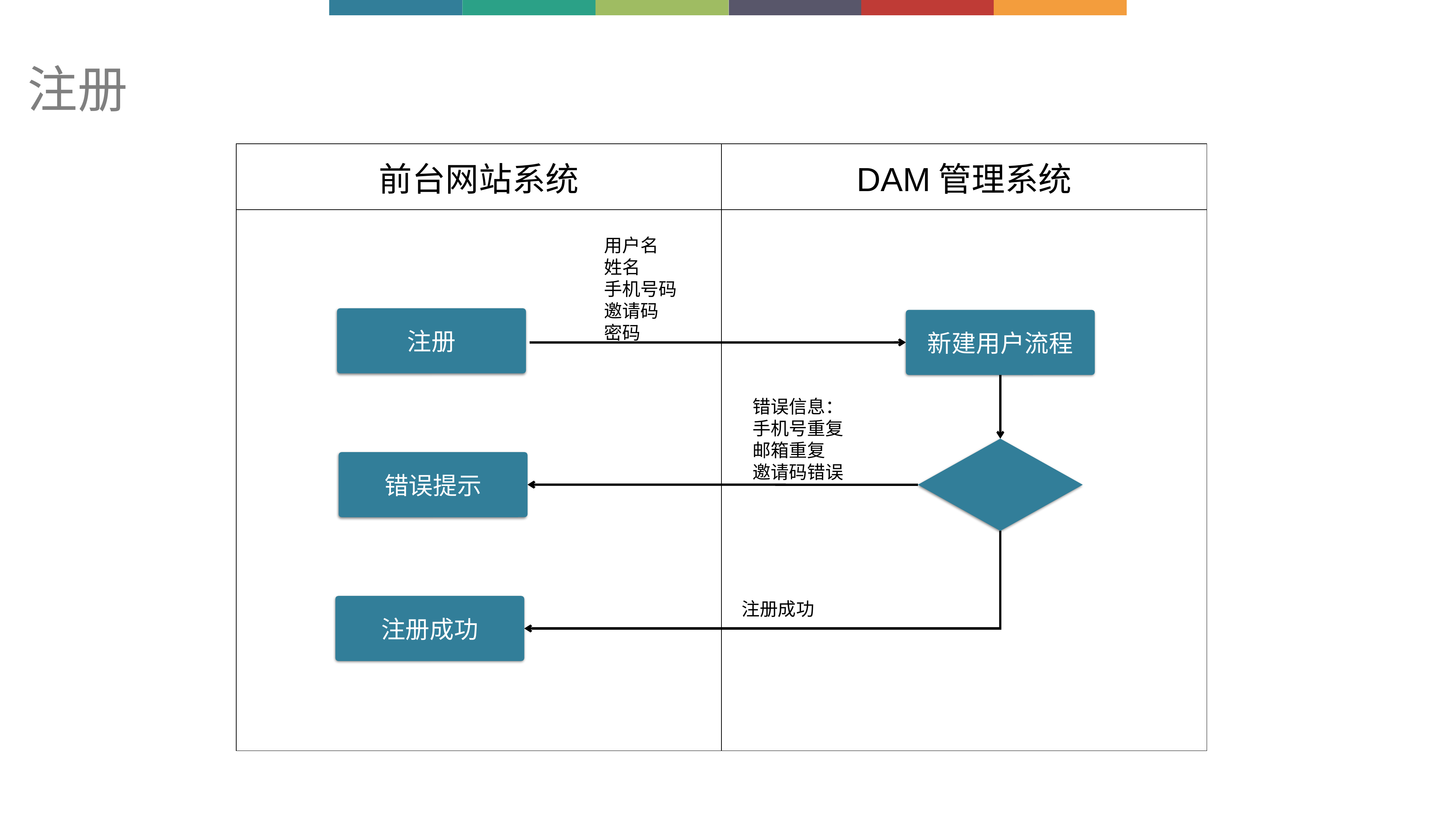

注册
| 前台网站系统 | DAM管理系统 |
| --- | --- |
|  |  |
用户名
姓名
手机号码
邀请码
密码
注册
新建用户流程
错误信息：
手机号重复
邮箱重复
邀请码错误

错误提示
注册成功
注册成功